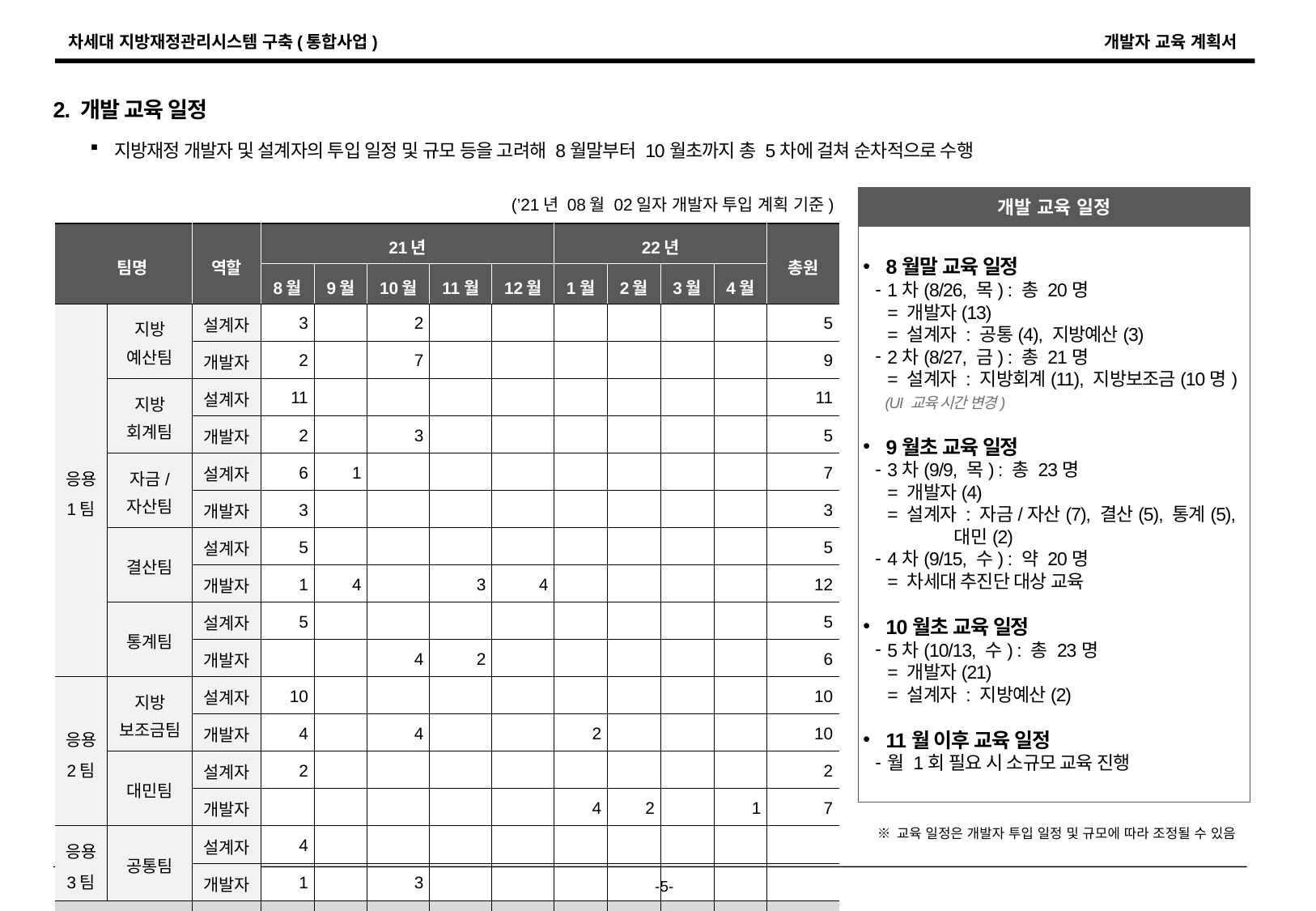

2. 개발 교육 일정
지방재정 개발자 및 설계자의 투입 일정 및 규모 등을 고려해 8월말부터 10월초까지 총 5차에 걸쳐 순차적으로 수행
(’21년 08월 02일자 개발자 투입 계획 기준)
개발 교육 일정
| 팀명 |  | 역할 | 21년 |  |  |  |  | 22년 |  |  |  | 총원 |
| --- | --- | --- | --- | --- | --- | --- | --- | --- | --- | --- | --- | --- |
|  |  |  | 8월 | 9월 | 10월 | 11월 | 12월 | 1월 | 2월 | 3월 | 4월 |  |
| 응용 1팀 | 지방 예산팀 | 설계자 | 3 |  | 2 |  |  |  |  |  |  | 5 |
|  |  | 개발자 | 2 |  | 7 |  |  |  |  |  |  | 9 |
|  | 지방 회계팀 | 설계자 | 11 |  |  |  |  |  |  |  |  | 11 |
|  |  | 개발자 | 2 |  | 3 |  |  |  |  |  |  | 5 |
|  | 자금/ 자산팀 | 설계자 | 6 | 1 |  |  |  |  |  |  |  | 7 |
|  |  | 개발자 | 3 |  |  |  |  |  |  |  |  | 3 |
|  | 결산팀 | 설계자 | 5 |  |  |  |  |  |  |  |  | 5 |
|  |  | 개발자 | 1 | 4 |  | 3 | 4 |  |  |  |  | 12 |
|  | 통계팀 | 설계자 | 5 |  |  |  |  |  |  |  |  | 5 |
|  |  | 개발자 |  |  | 4 | 2 |  |  |  |  |  | 6 |
| 응용 2팀 | 지방 보조금팀 | 설계자 | 10 |  |  |  |  |  |  |  |  | 10 |
|  |  | 개발자 | 4 |  | 4 |  |  | 2 |  |  |  | 10 |
|  | 대민팀 | 설계자 | 2 |  |  |  |  |  |  |  |  | 2 |
|  |  | 개발자 |  |  |  |  |  | 4 | 2 |  | 1 | 7 |
| 응용 3팀 | 공통팀 | 설계자 | 4 |  |  |  |  |  |  |  |  |  |
|  |  | 개발자 | 1 |  | 3 |  |  |  |  |  |  |  |
| 합계 |  | 설계자 | 46 | 1 | 2 |  |  |  |  |  |  | 45 |
|  |  | 개발자 | 13 | 4 | 21 | 5 | 4 | 6 | 2 |  | 1 | 52 |
8월말 교육 일정
1차(8/26, 목) : 총 20명
= 개발자(13)
= 설계자 : 공통(4), 지방예산(3)
2차(8/27, 금) : 총 21명
= 설계자 : 지방회계(11), 지방보조금(10명)
  (UI 교육 시간 변경)

9월초 교육 일정
3차(9/9, 목) : 총 23명
= 개발자(4)
= 설계자 : 자금/자산(7), 결산(5), 통계(5),
              대민(2)
4차(9/15, 수) : 약 20명
= 차세대 추진단 대상 교육

10월초 교육 일정
5차(10/13, 수) : 총 23명
= 개발자(21)
= 설계자 : 지방예산(2)

11월 이후 교육 일정
월 1회 필요 시 소규모 교육 진행
※ 교육 일정은 개발자 투입 일정 및 규모에 따라 조정될 수 있음